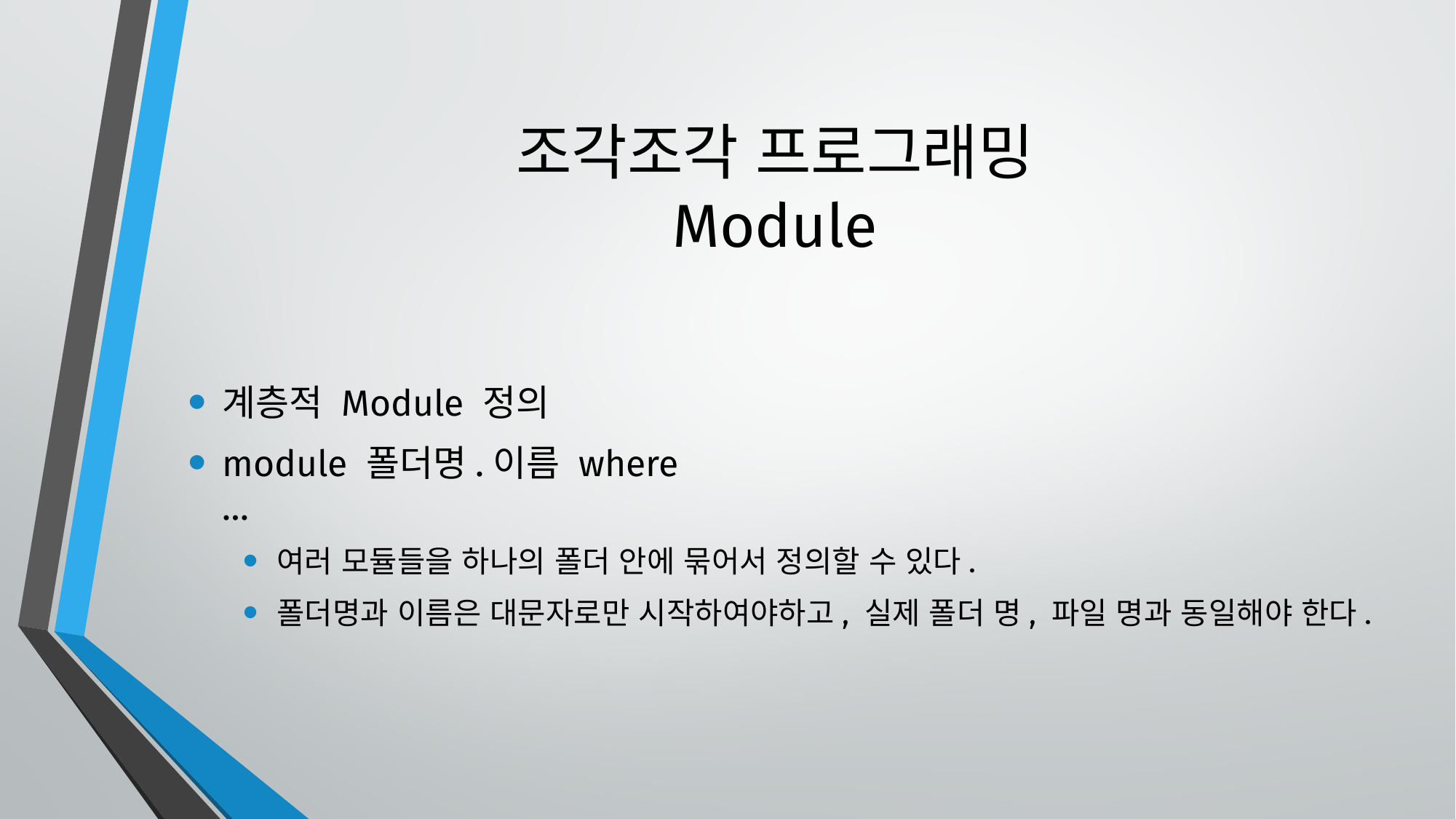

# 조각조각 프로그래밍 Module
계층적 Module 정의
module 폴더명.이름 where
…
여러 모듈들을 하나의 폴더 안에 묶어서 정의할 수 있다.
폴더명과 이름은 대문자로만 시작하여야하고, 실제 폴더 명, 파일 명과 동일해야 한다.